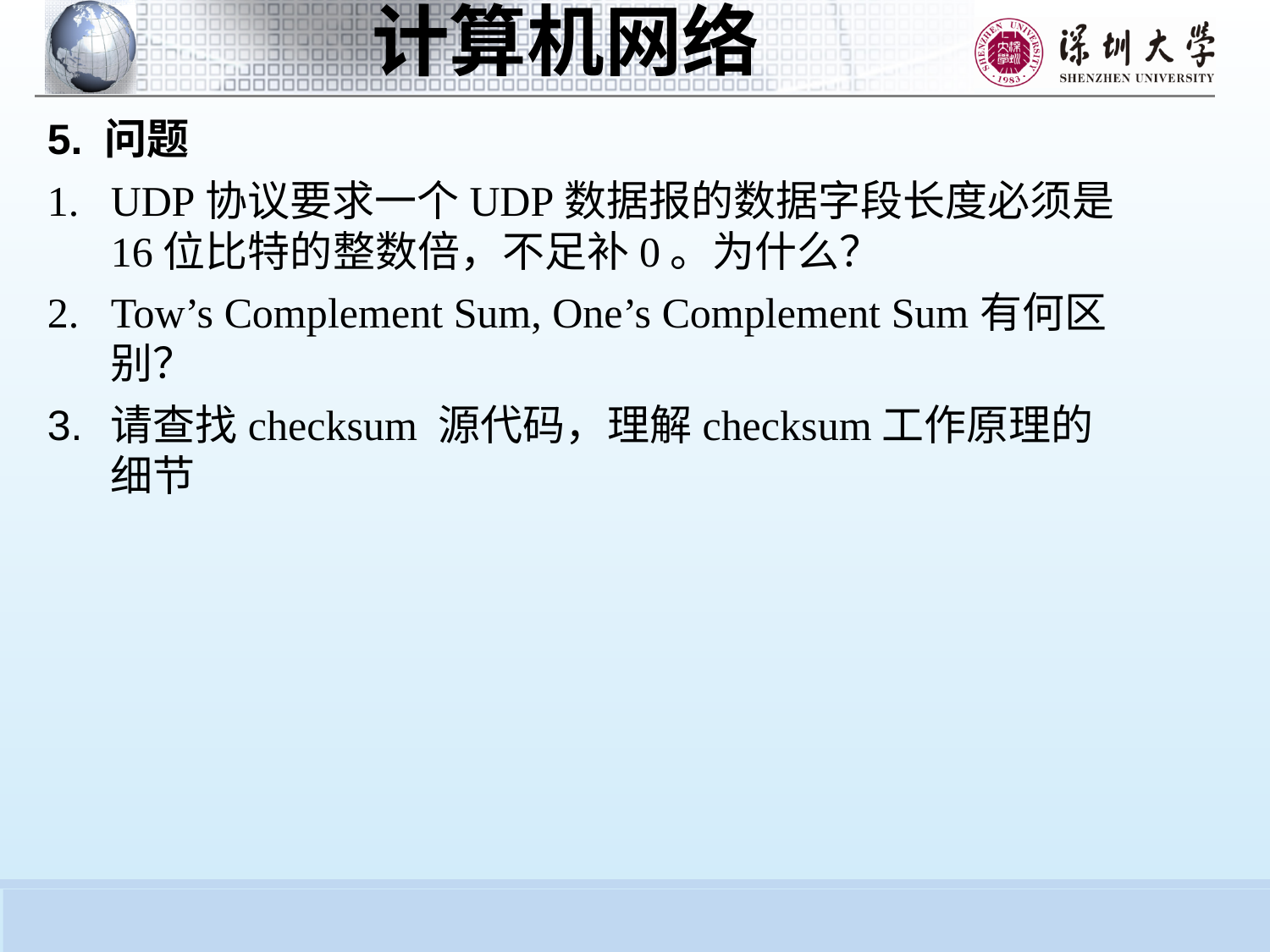

5. 问题
UDP协议要求一个UDP数据报的数据字段长度必须是16位比特的整数倍，不足补0。为什么？
Tow’s Complement Sum, One’s Complement Sum有何区别？
请查找checksum 源代码，理解checksum工作原理的细节